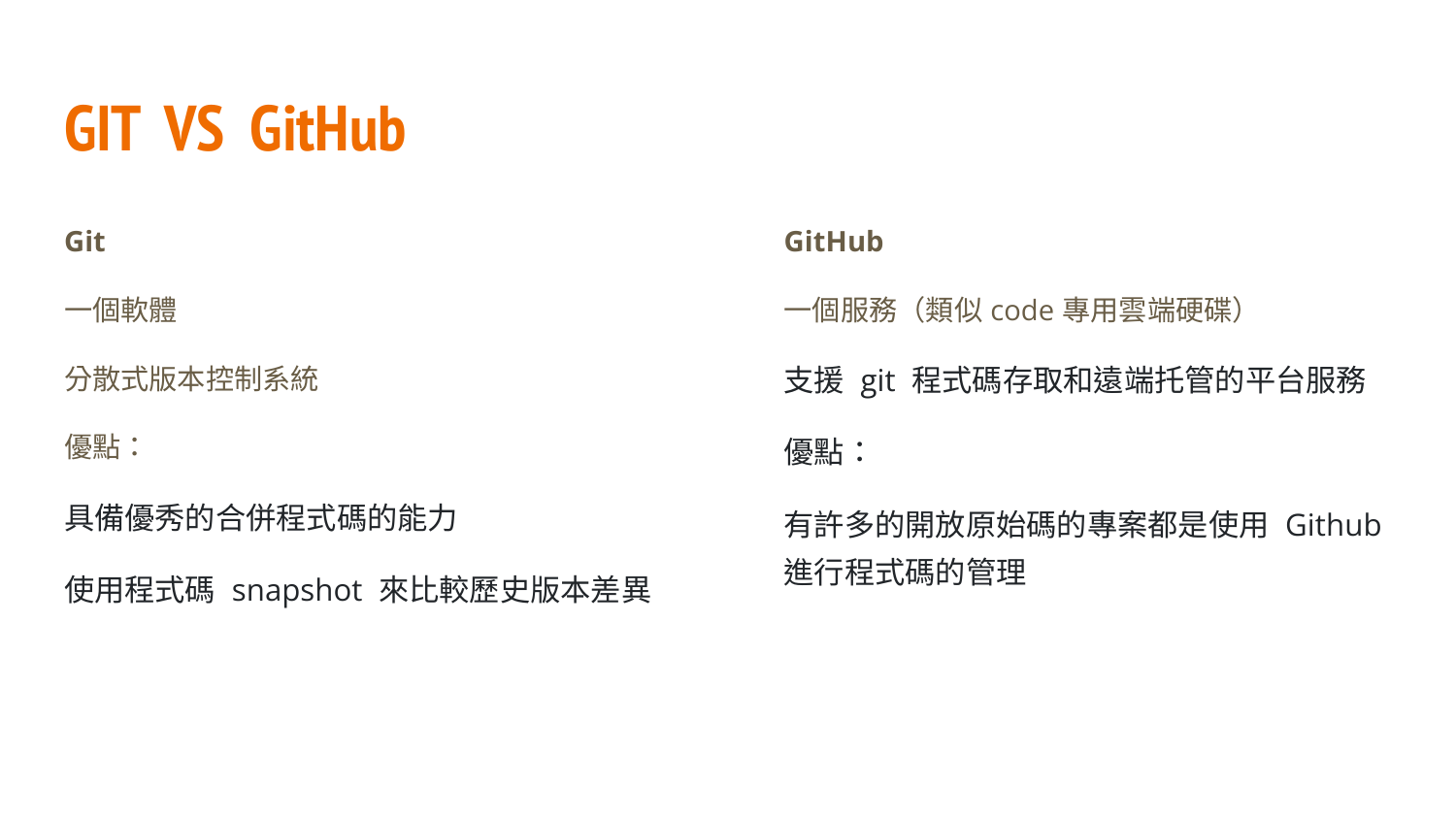

# GIT  VS  GitHub
Git
一個軟體
分散式版本控制系統
優點：
具備優秀的合併程式碼的能力
使用程式碼 snapshot 來比較歷史版本差異
GitHub
一個服務（類似code專用雲端硬碟）
支援 git 程式碼存取和遠端托管的平台服務
優點：
有許多的開放原始碼的專案都是使用 Github 進行程式碼的管理